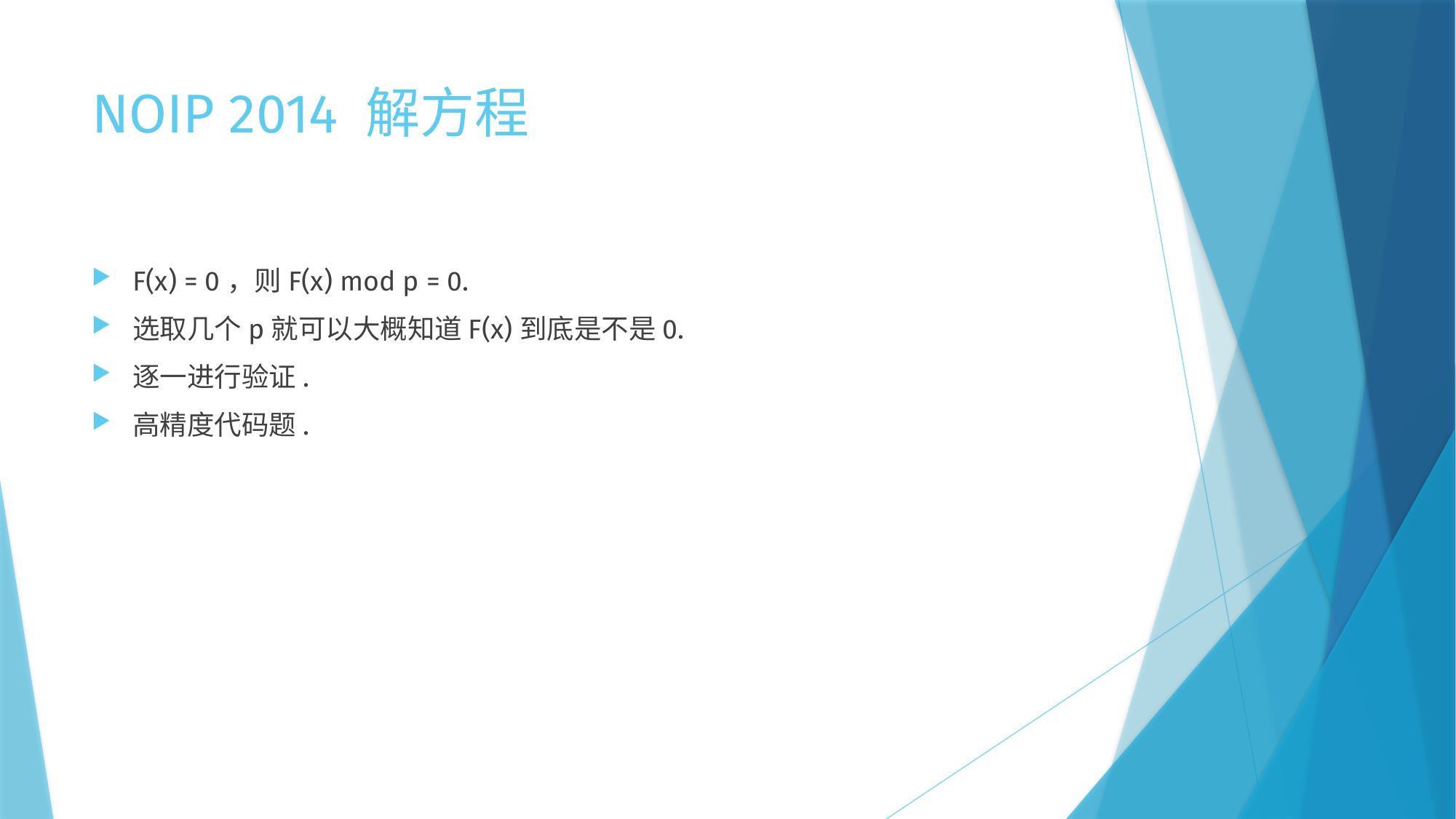

# NOIP 2014 解方程
F(x) = 0，则F(x) mod p = 0.
选取几个p就可以大概知道F(x)到底是不是0.
逐一进行验证.
高精度代码题.